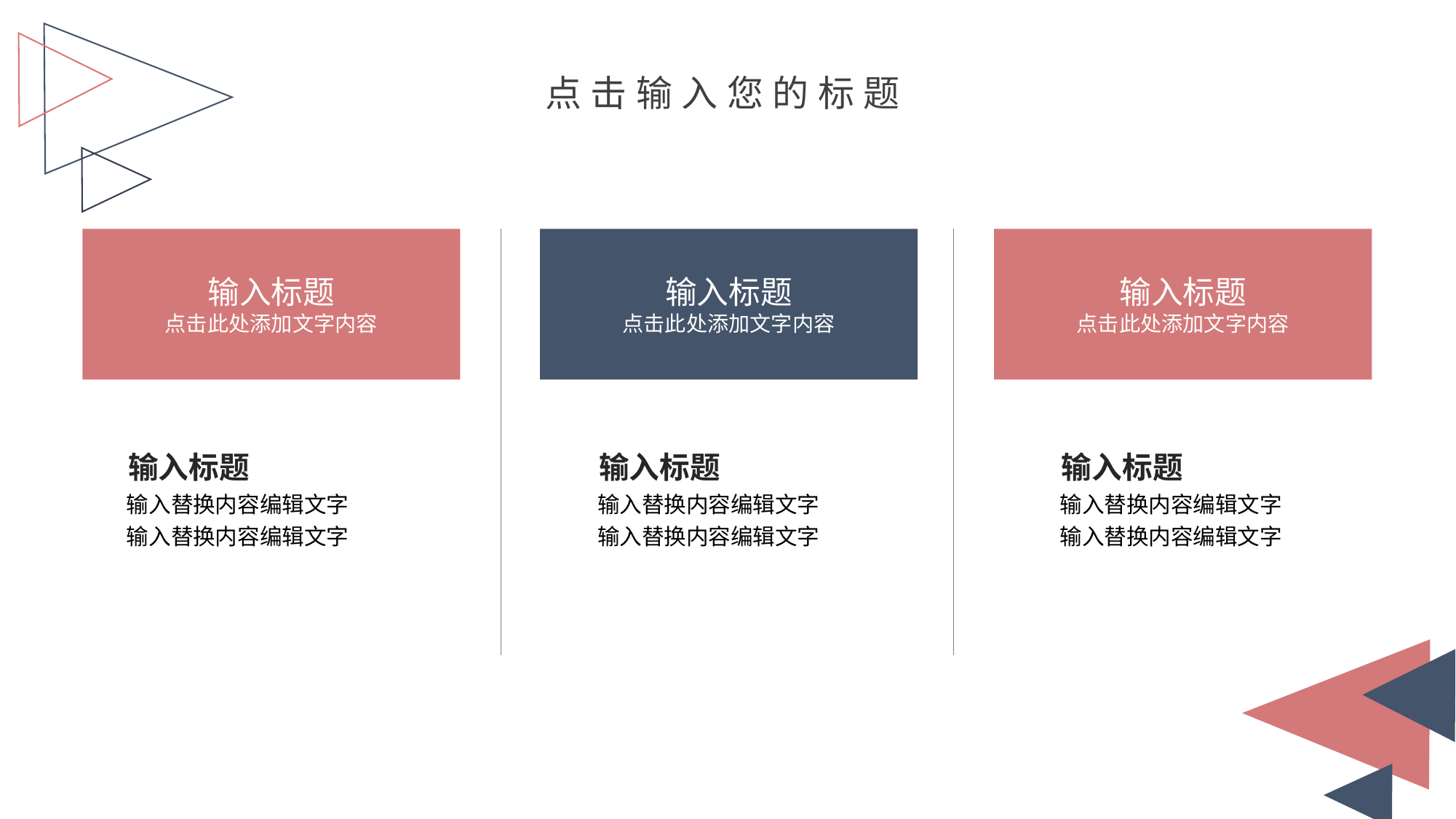

点击输入您的标题
输入标题
点击此处添加文字内容
输入标题
点击此处添加文字内容
输入标题
点击此处添加文字内容
输入标题
输入标题
输入标题
输入替换内容编辑文字输入替换内容编辑文字
输入替换内容编辑文字输入替换内容编辑文字
输入替换内容编辑文字输入替换内容编辑文字